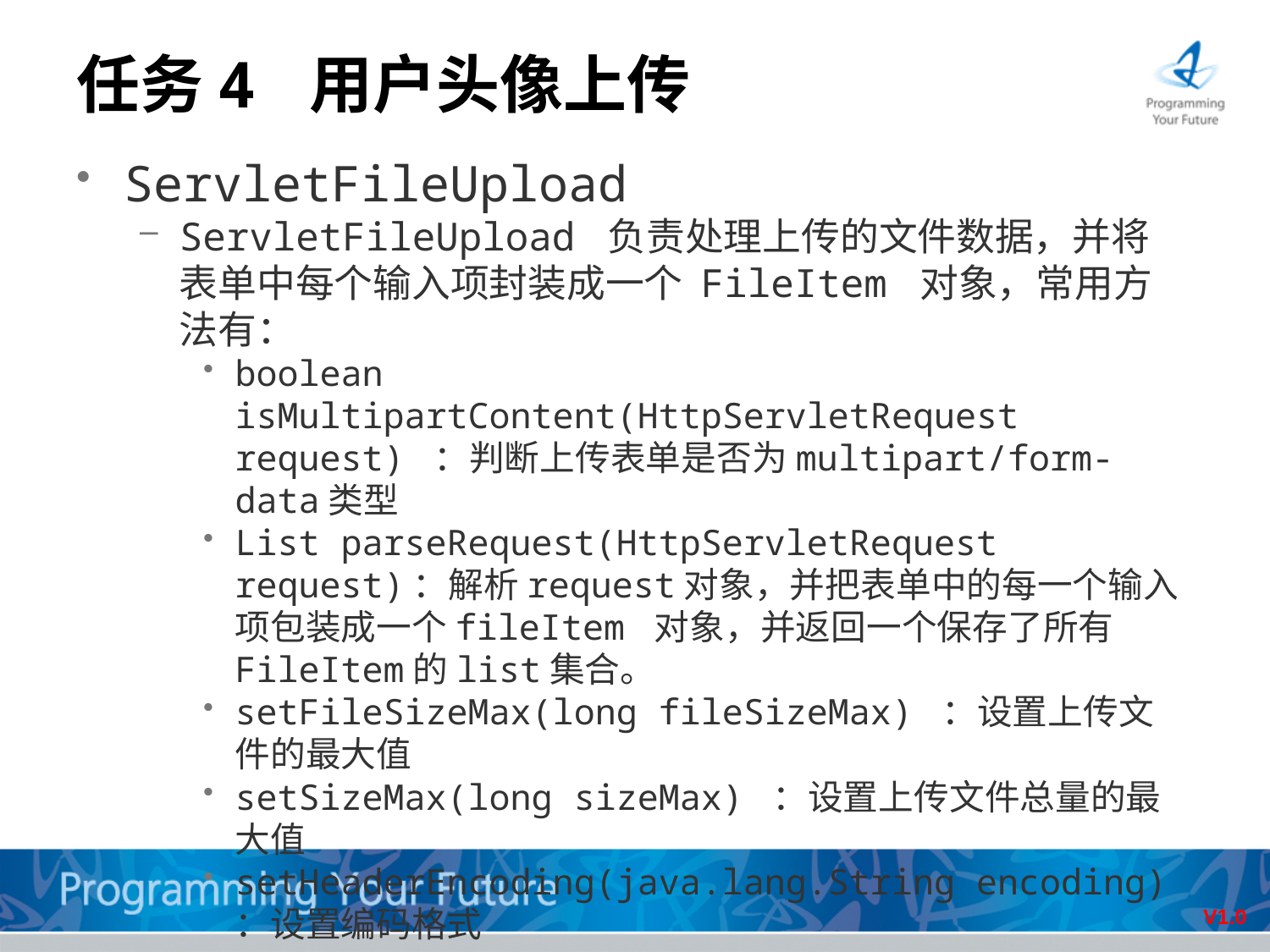

# 任务4 用户头像上传
ServletFileUpload
ServletFileUpload 负责处理上传的文件数据，并将表单中每个输入项封装成一个 FileItem 对象，常用方法有：
boolean isMultipartContent(HttpServletRequest request) ：判断上传表单是否为multipart/form-data类型
List parseRequest(HttpServletRequest request)：解析request对象，并把表单中的每一个输入项包装成一个fileItem 对象，并返回一个保存了所有FileItem的list集合。
setFileSizeMax(long fileSizeMax) ：设置上传文件的最大值
setSizeMax(long sizeMax) ：设置上传文件总量的最大值
setHeaderEncoding(java.lang.String encoding) ：设置编码格式